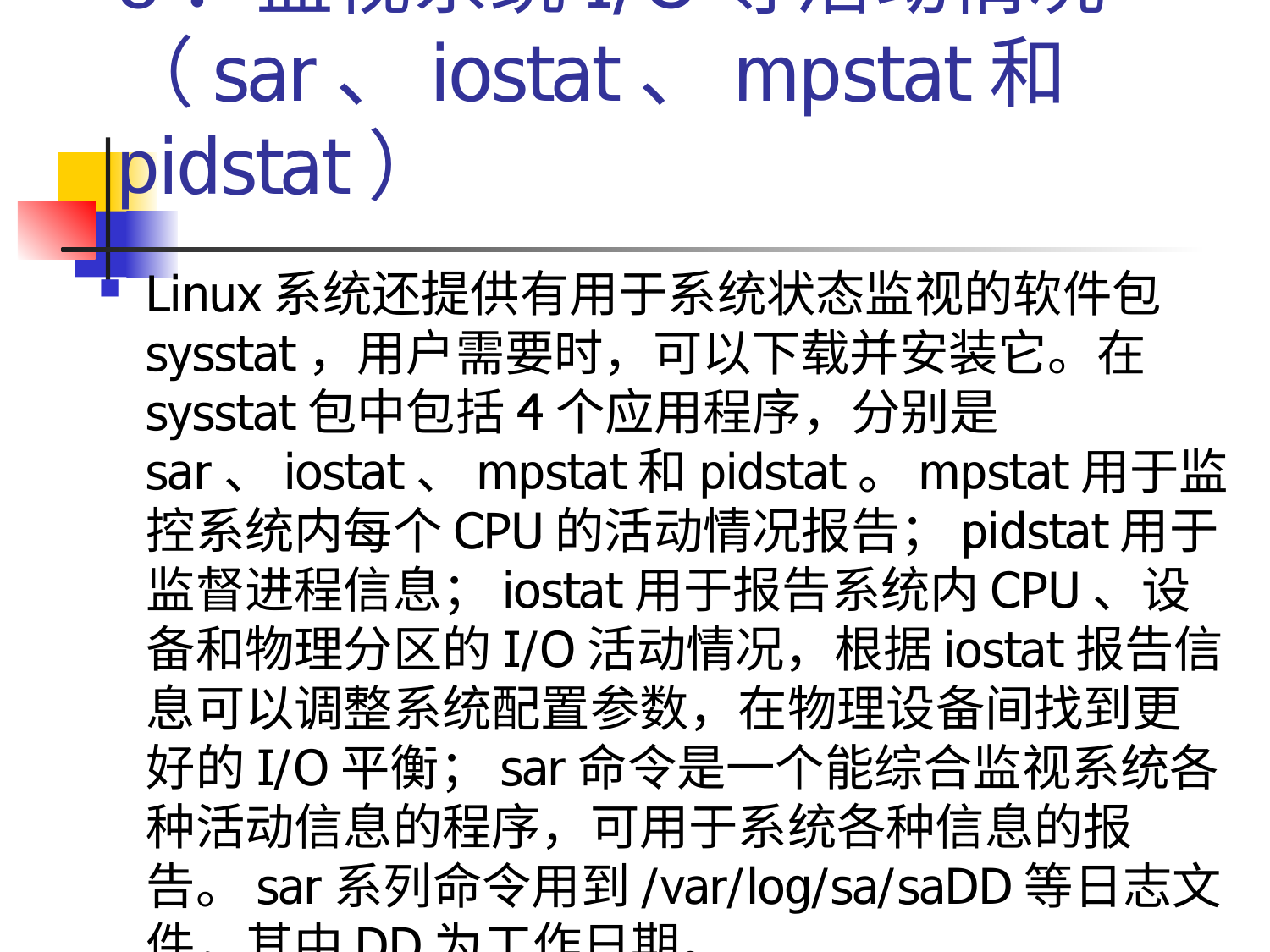

# 8．监视系统I/O等活动情况（sar、iostat、mpstat和pidstat）
Linux系统还提供有用于系统状态监视的软件包sysstat，用户需要时，可以下载并安装它。在sysstat包中包括4个应用程序，分别是sar、iostat、mpstat和pidstat。mpstat用于监控系统内每个CPU的活动情况报告；pidstat用于监督进程信息；iostat用于报告系统内CPU、设备和物理分区的I/O活动情况，根据iostat报告信息可以调整系统配置参数，在物理设备间找到更好的I/O平衡；sar命令是一个能综合监视系统各种活动信息的程序，可用于系统各种信息的报告。sar系列命令用到/var/log/sa/saDD等日志文件，其中DD为工作日期。